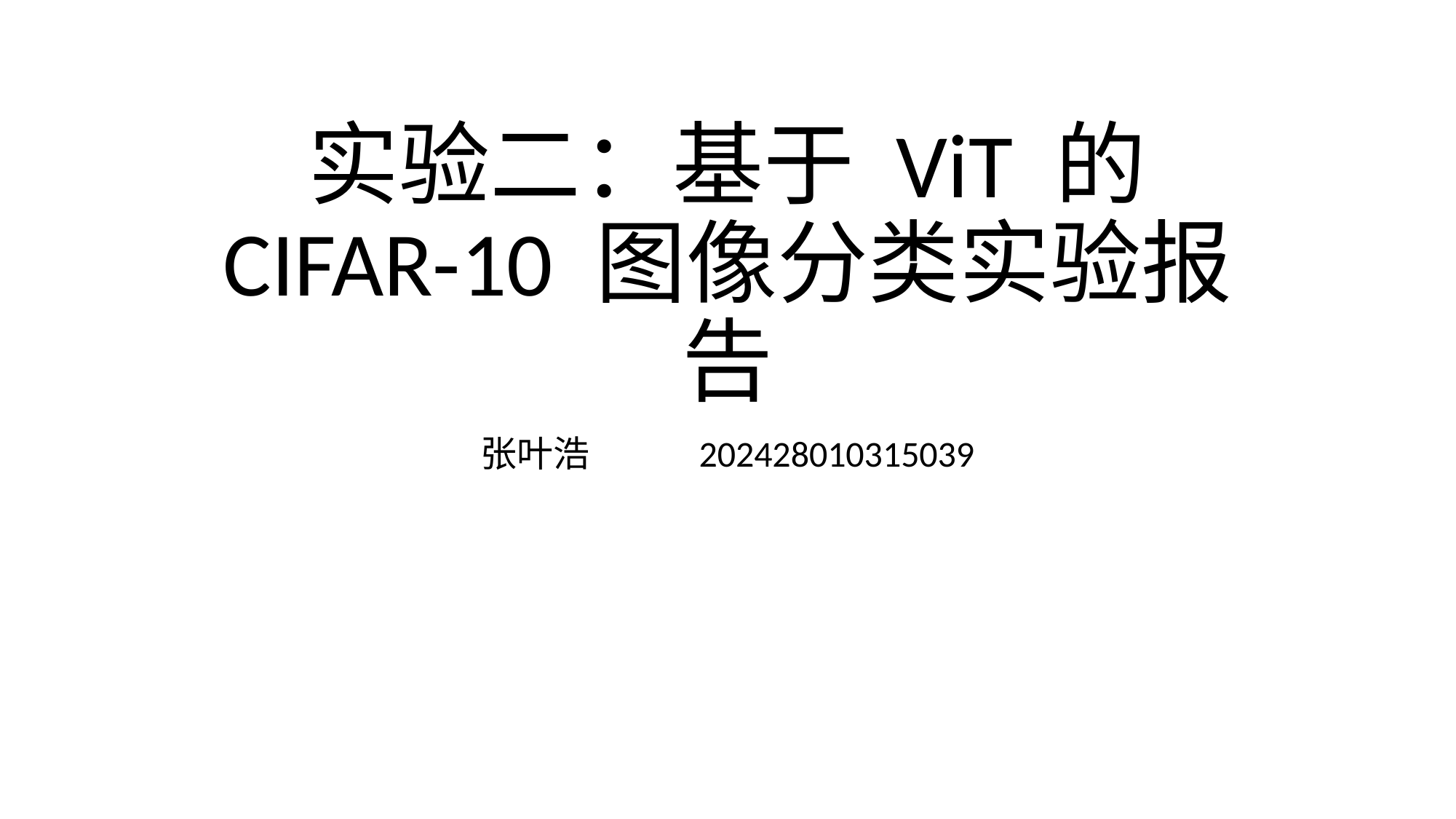

# 实验二：基于 ViT 的 CIFAR-10 图像分类实验报告
张叶浩	202428010315039